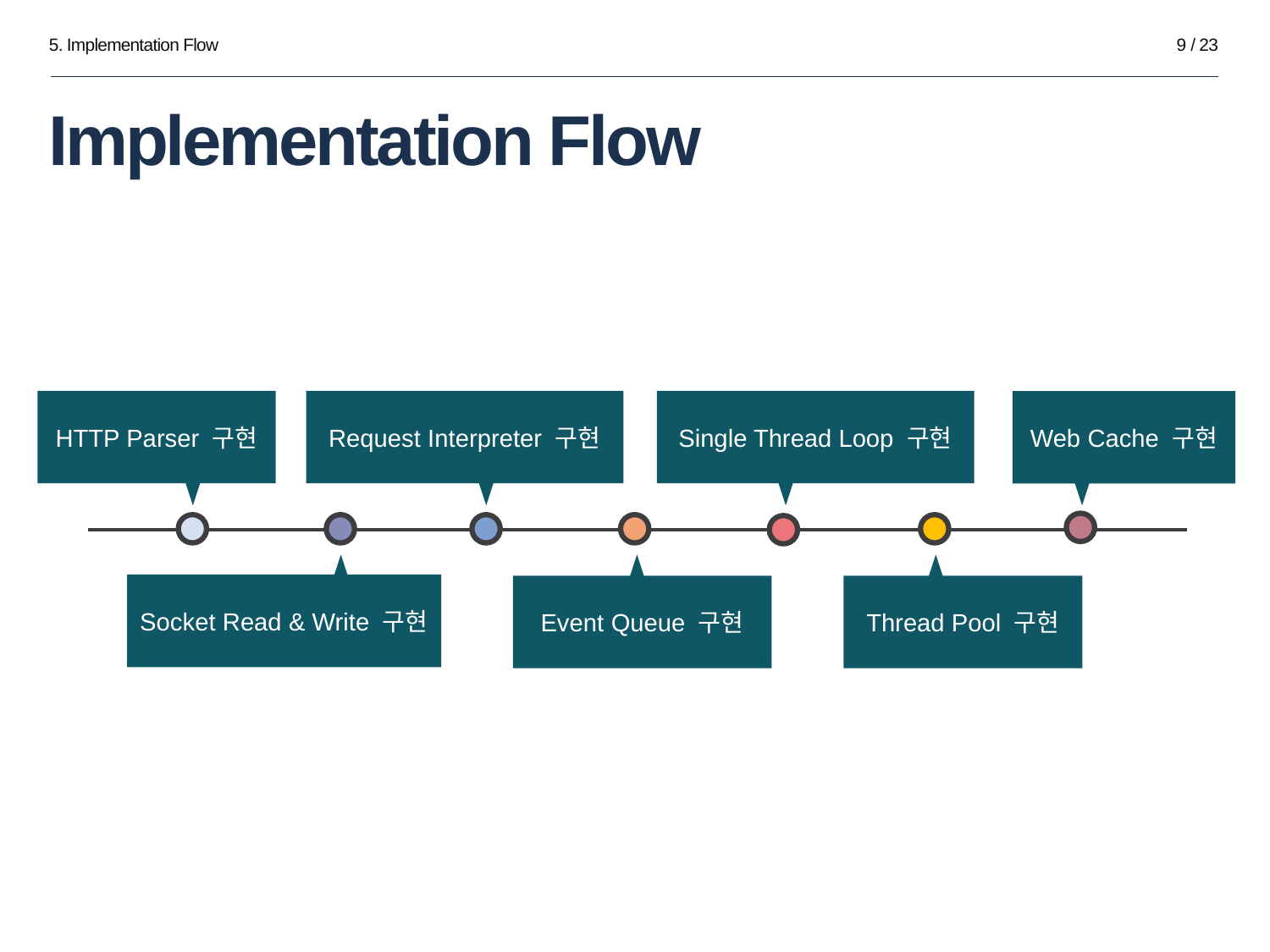

5. Implementation Flow
9 / 23
# Implementation Flow
HTTP Parser 구현
Request Interpreter 구현
Single Thread Loop 구현
Web Cache 구현

Socket Read & Write 구현
Event Queue 구현
Thread Pool 구현